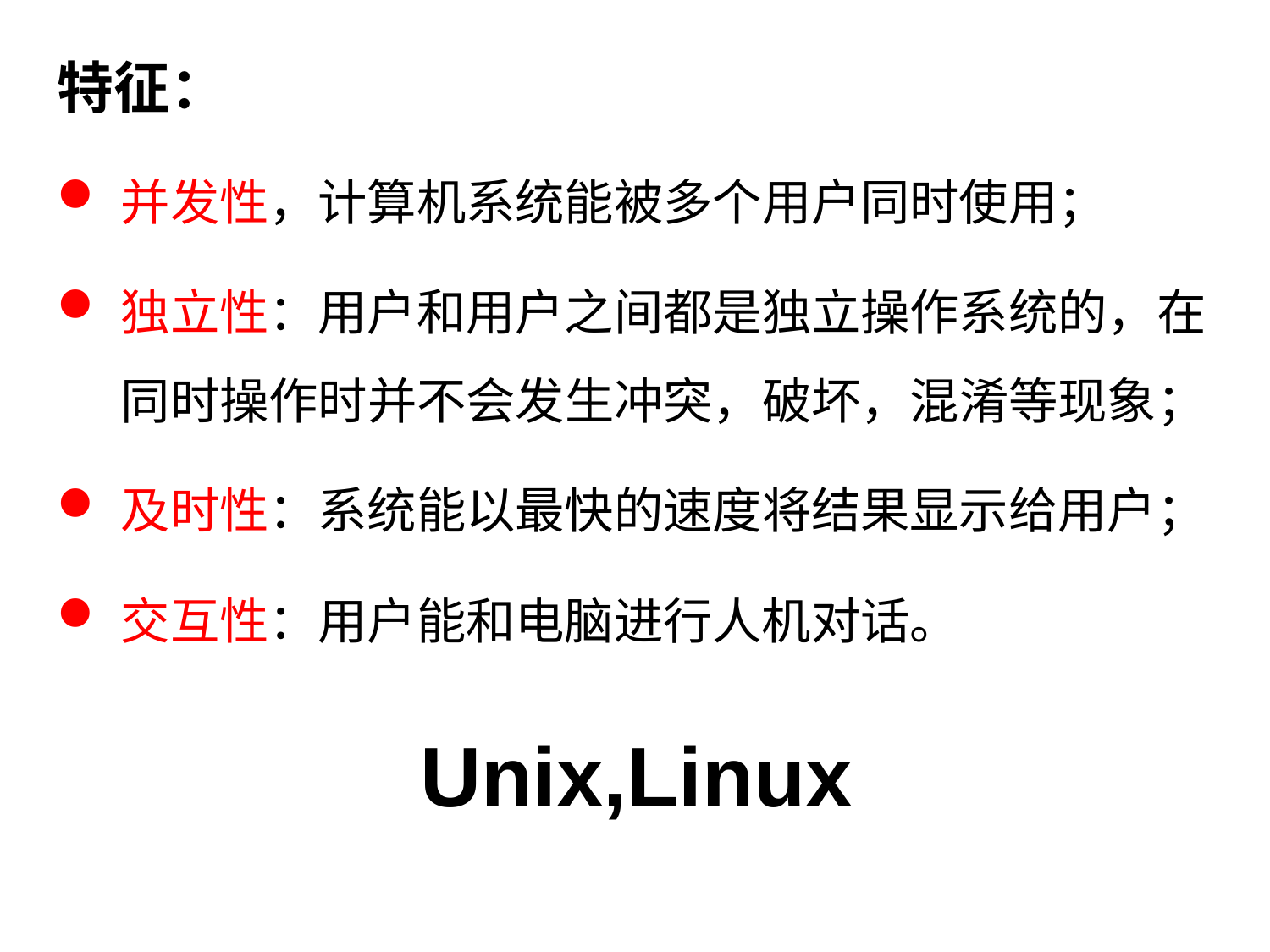

特征：
并发性，计算机系统能被多个用户同时使用；
独立性：用户和用户之间都是独立操作系统的，在同时操作时并不会发生冲突，破坏，混淆等现象；
及时性：系统能以最快的速度将结果显示给用户；
交互性：用户能和电脑进行人机对话。
Unix,Linux